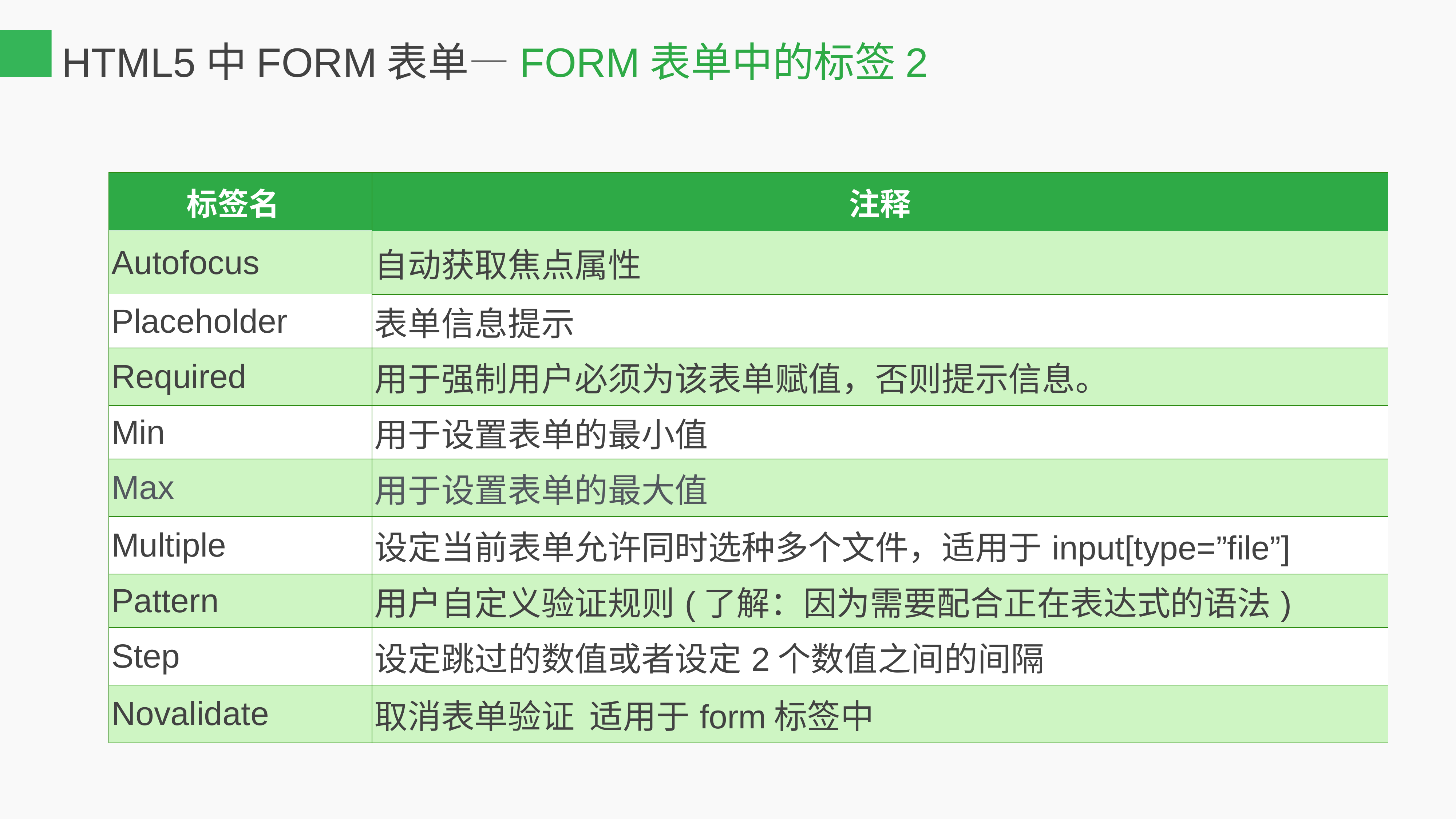

# HTML5中FORM表单—FORM表单中的标签2
| 标签名 | 注释 |
| --- | --- |
| Autofocus | 自动获取焦点属性 |
| Placeholder | 表单信息提示 |
| Required | 用于强制用户必须为该表单赋值，否则提示信息。 |
| Min | 用于设置表单的最小值 |
| Max | 用于设置表单的最大值 |
| Multiple | 设定当前表单允许同时选种多个文件，适用于input[type=”file”] |
| Pattern | 用户自定义验证规则(了解：因为需要配合正在表达式的语法) |
| Step | 设定跳过的数值或者设定2个数值之间的间隔 |
| Novalidate | 取消表单验证 适用于form标签中 |